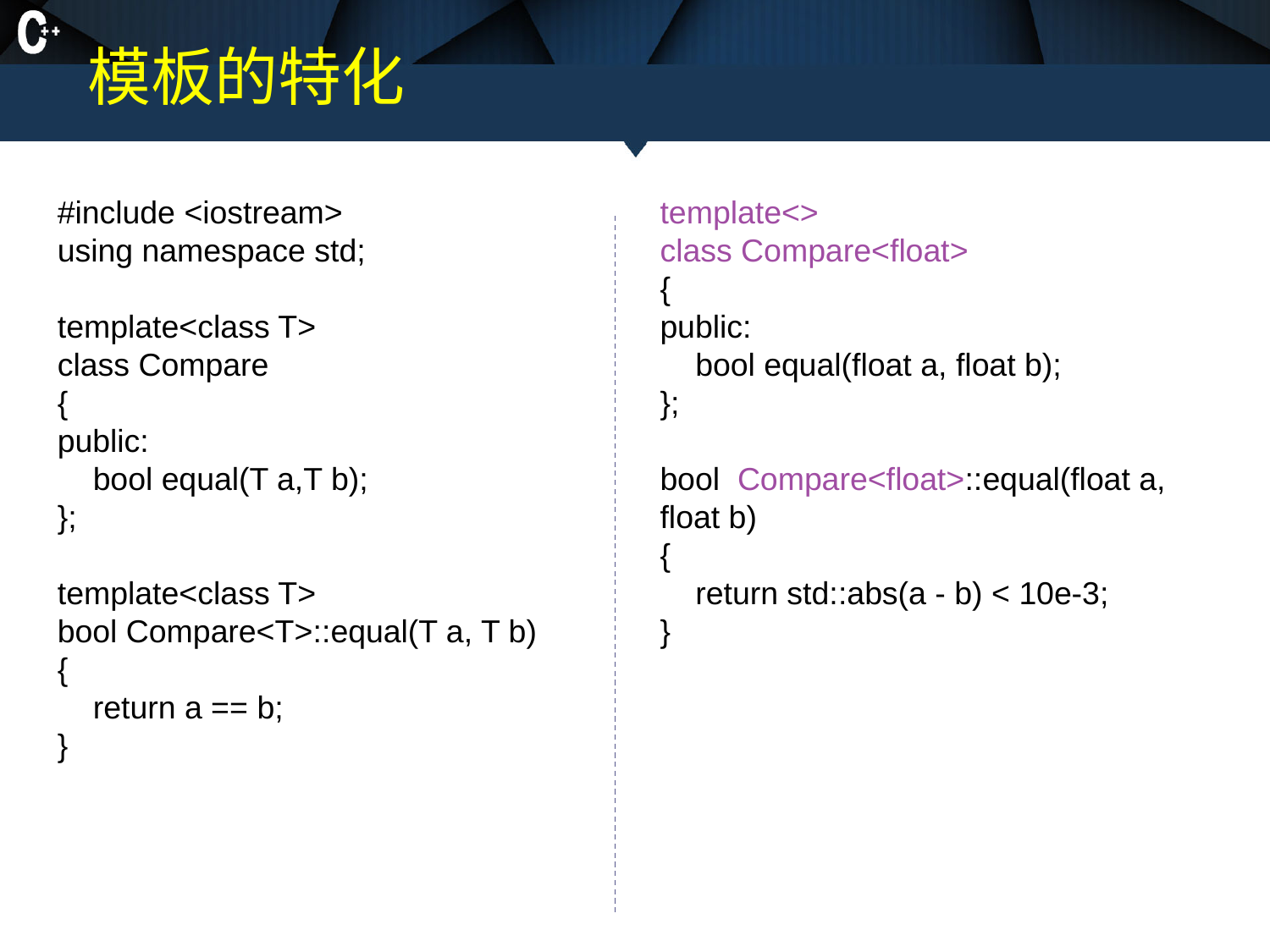

# 模板的特化
#include <iostream>
using namespace std;

template<class T>
class Compare
{
public:
    bool equal(T a,T b);
};

template<class T>
bool Compare<T>::equal(T a, T b)
{
    return a == b;
}
template<>
class Compare<float>
{
public:
    bool equal(float a, float b);
};

bool  Compare<float>::equal(float a, float b)
{
    return std::abs(a - b) < 10e-3;
}